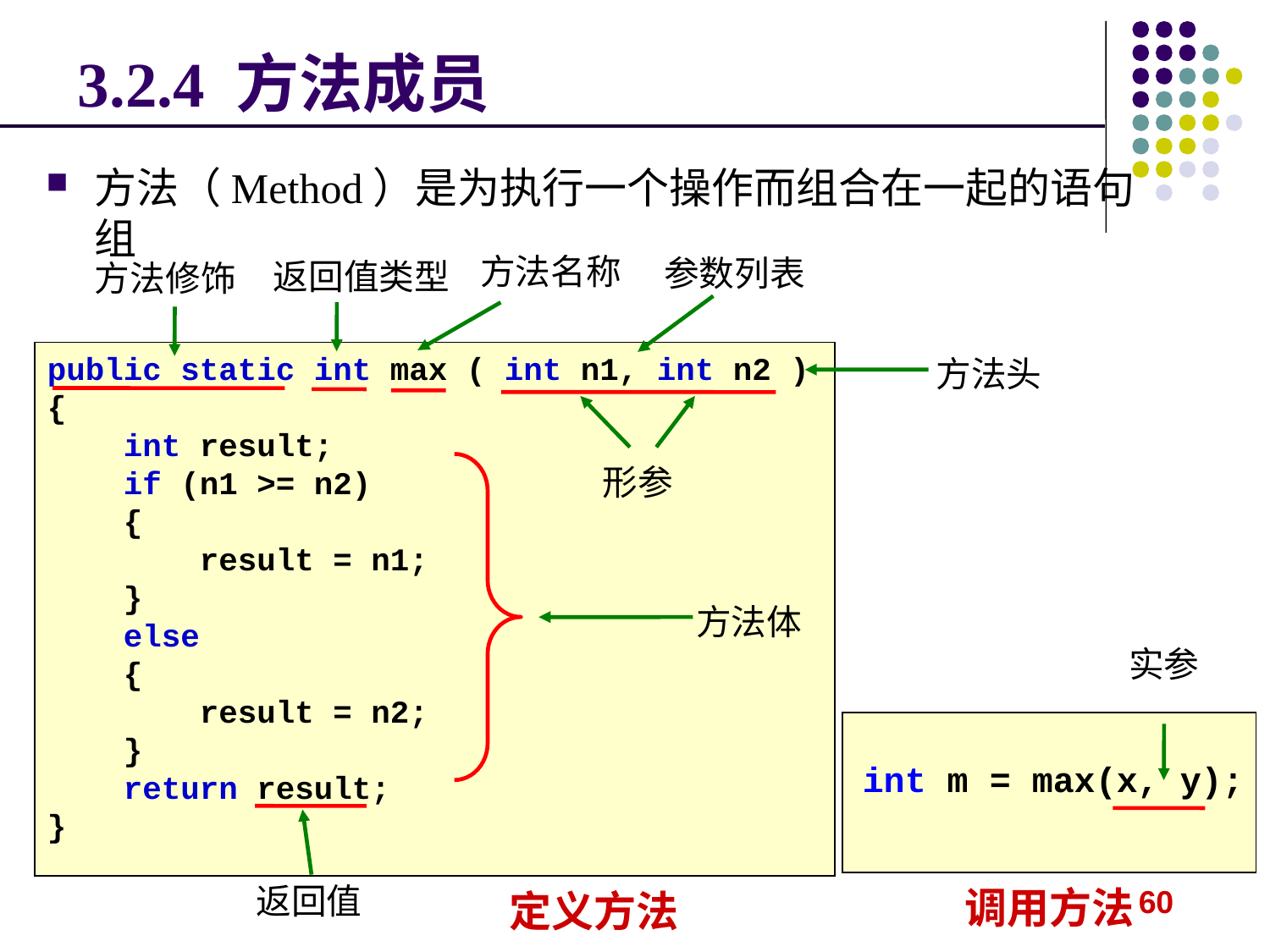

# 3.2.4 方法成员
方法（Method）是为执行一个操作而组合在一起的语句组
方法名称

参数列表

返回值类型

方法修饰

public static int max ( int n1, int n2 )
{
    int result;
    if (n1 >= n2)
    {
        result = n1;
    }
    else
    {
        result = n2;
    }
    return result;
}

方法头

形参

方法体

实参

int m = max(x, y);

返回值

调用方法
定义方法